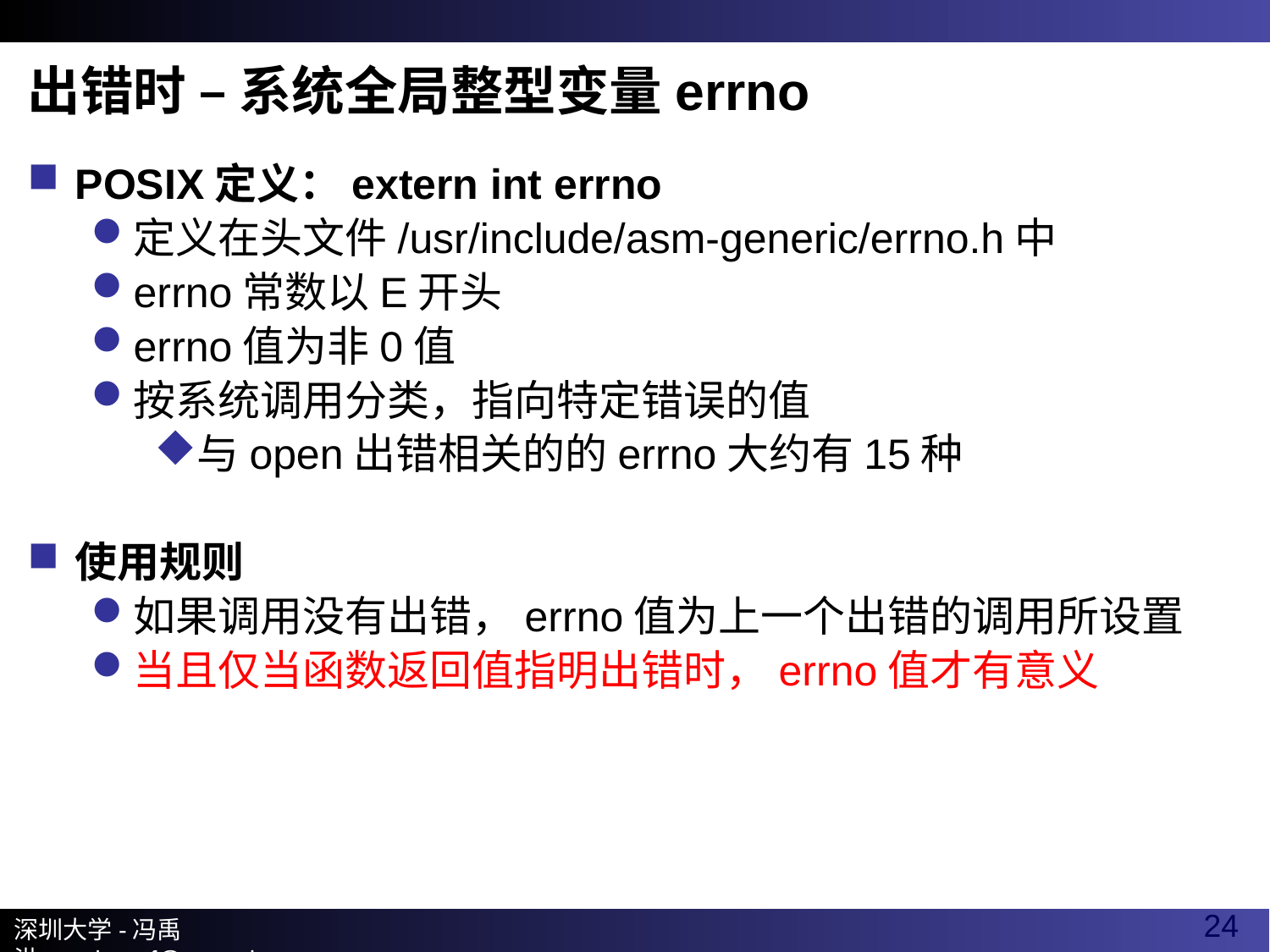

# 出错时 – 系统全局整型变量errno
POSIX定义：extern int errno
定义在头文件/usr/include/asm-generic/errno.h中
errno常数以E开头
errno值为非0值
按系统调用分类，指向特定错误的值
与open出错相关的的errno大约有15种

使用规则
如果调用没有出错，errno值为上一个出错的调用所设置
当且仅当函数返回值指明出错时，errno值才有意义